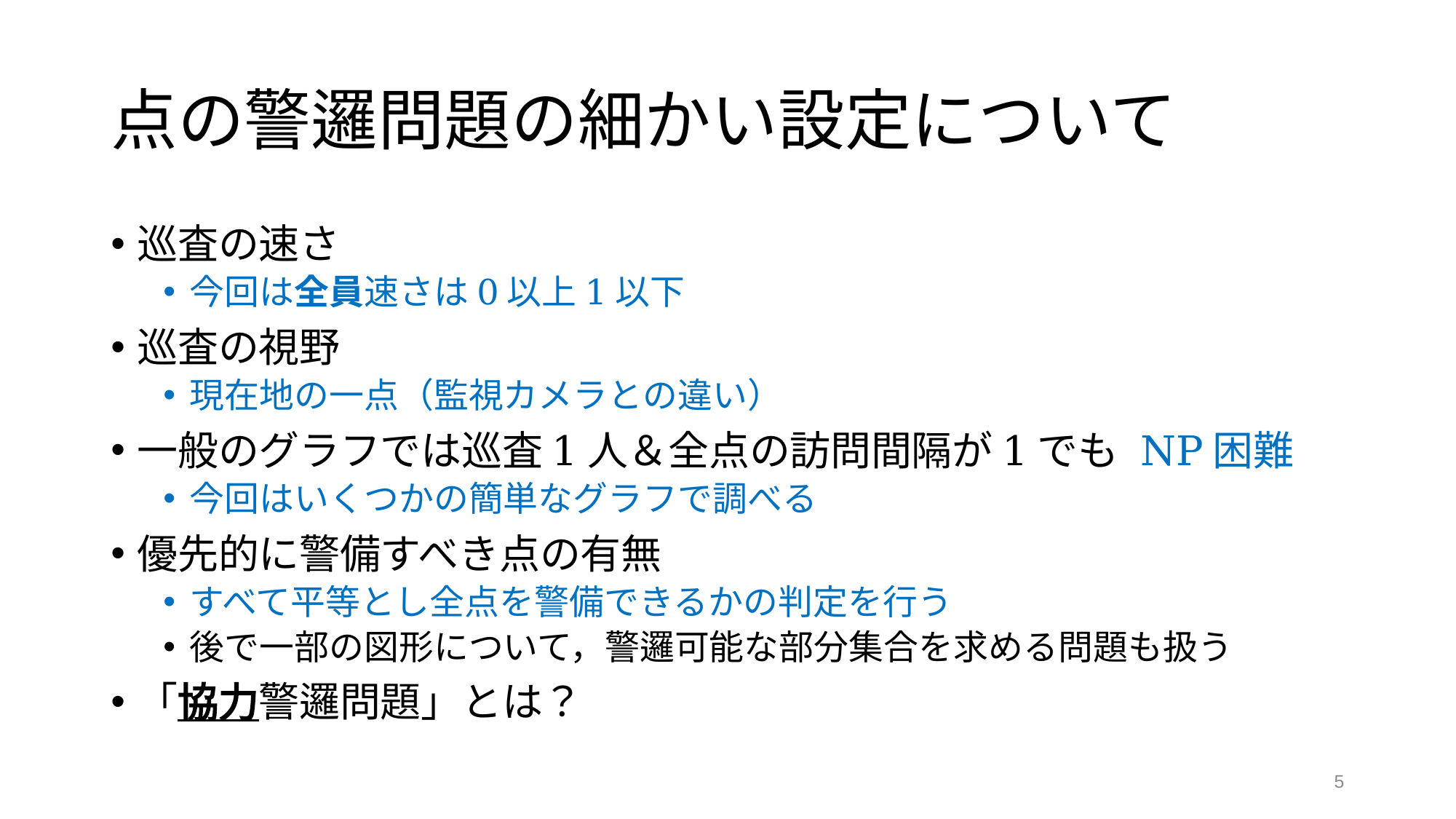

# 点の警邏問題の細かい設定について
巡査の速さ
今回は全員速さは0以上1以下
巡査の視野
現在地の一点（監視カメラとの違い）
一般のグラフでは巡査1人＆全点の訪問間隔が1でも NP困難
今回はいくつかの簡単なグラフで調べる
優先的に警備すべき点の有無
すべて平等とし全点を警備できるかの判定を行う
後で一部の図形について，警邏可能な部分集合を求める問題も扱う
「協力警邏問題」とは？
5